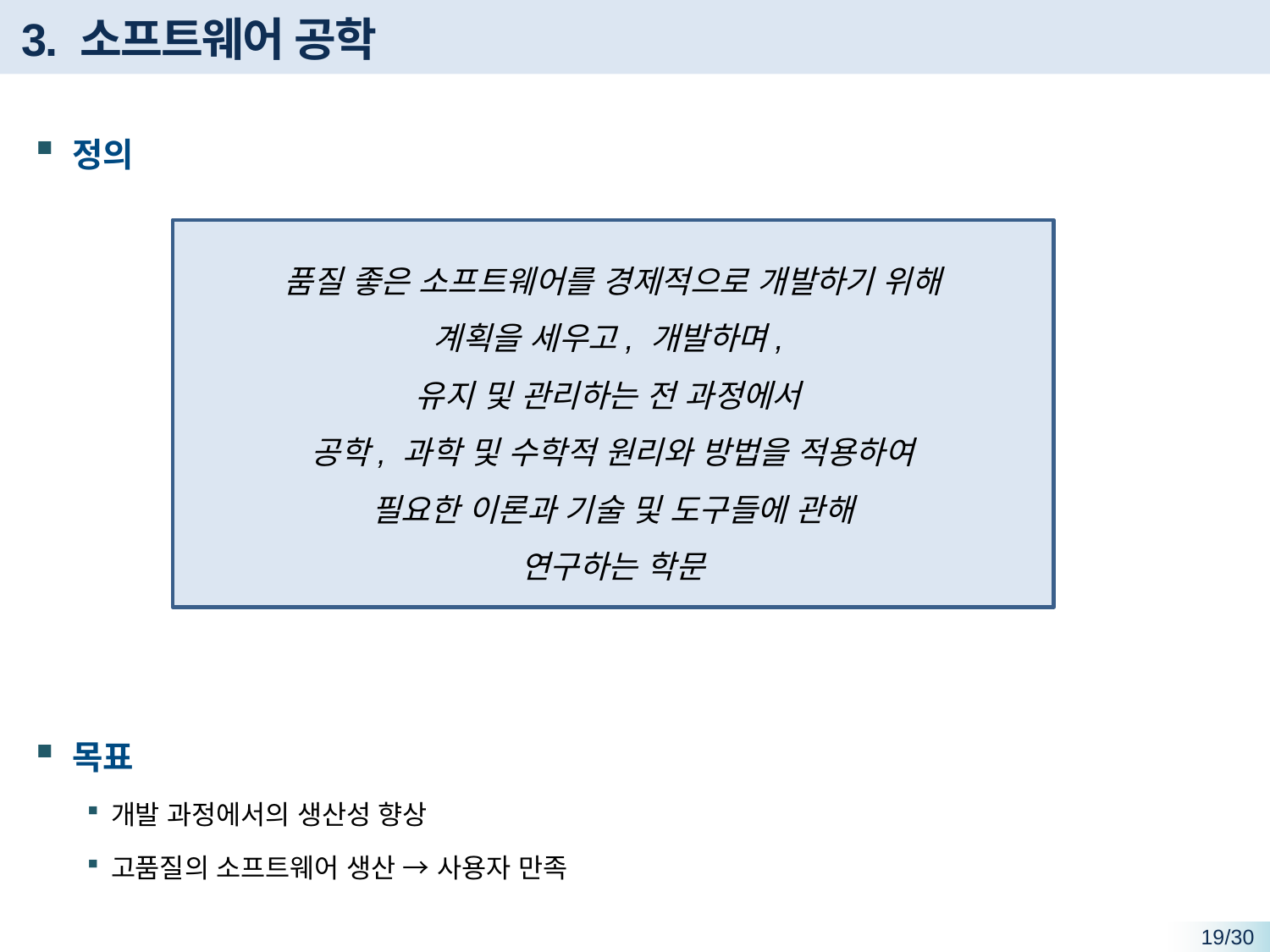

# 3. 소프트웨어 공학
정의

목표
개발 과정에서의 생산성 향상
고품질의 소프트웨어 생산 → 사용자 만족

품질 좋은 소프트웨어를 경제적으로 개발하기 위해
계획을 세우고, 개발하며,
유지 및 관리하는 전 과정에서
공학, 과학 및 수학적 원리와 방법을 적용하여
필요한 이론과 기술 및 도구들에 관해
연구하는 학문